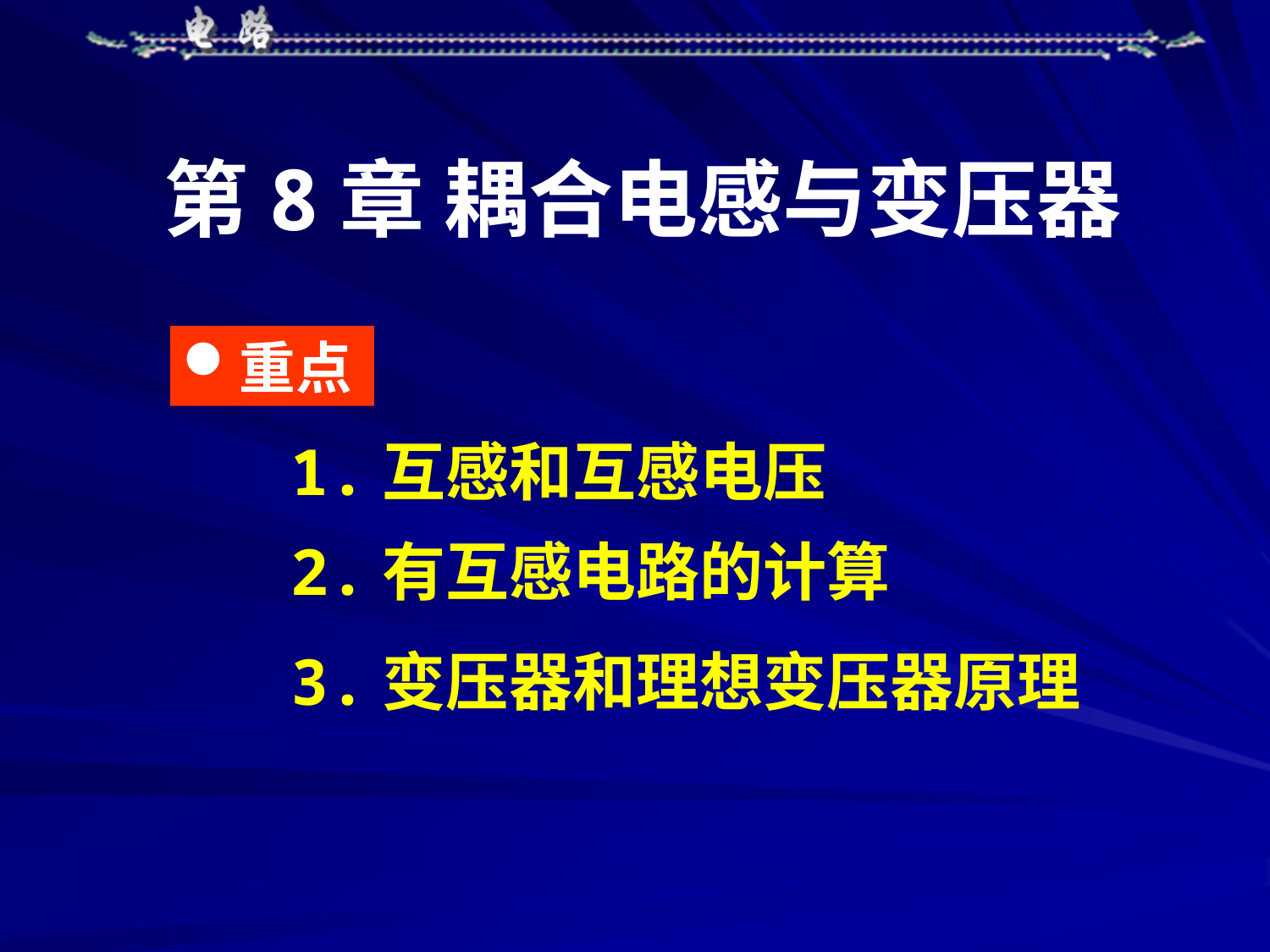

第8章 耦合电感与变压器
重点
 1.互感和互感电压
 2.有互感电路的计算
 3.变压器和理想变压器原理